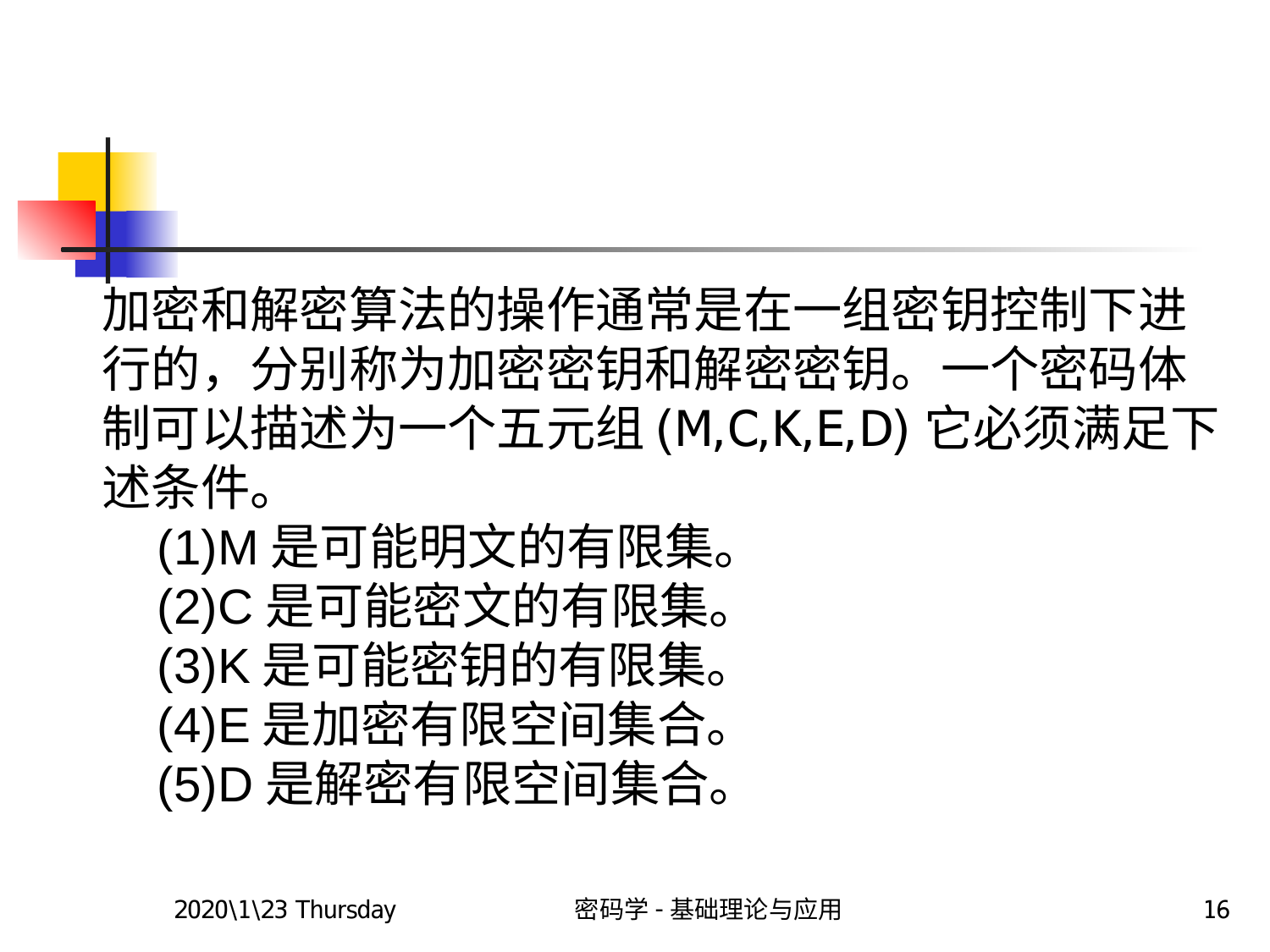

加密和解密算法的操作通常是在一组密钥控制下进行的，分别称为加密密钥和解密密钥。一个密码体制可以描述为一个五元组(M,C,K,E,D)它必须满足下述条件。
    (1)M是可能明文的有限集。
    (2)C是可能密文的有限集。
    (3)K是可能密钥的有限集。
    (4)E是加密有限空间集合。
    (5)D是解密有限空间集合。
2020\1\23 Thursday
密码学-基础理论与应用
16